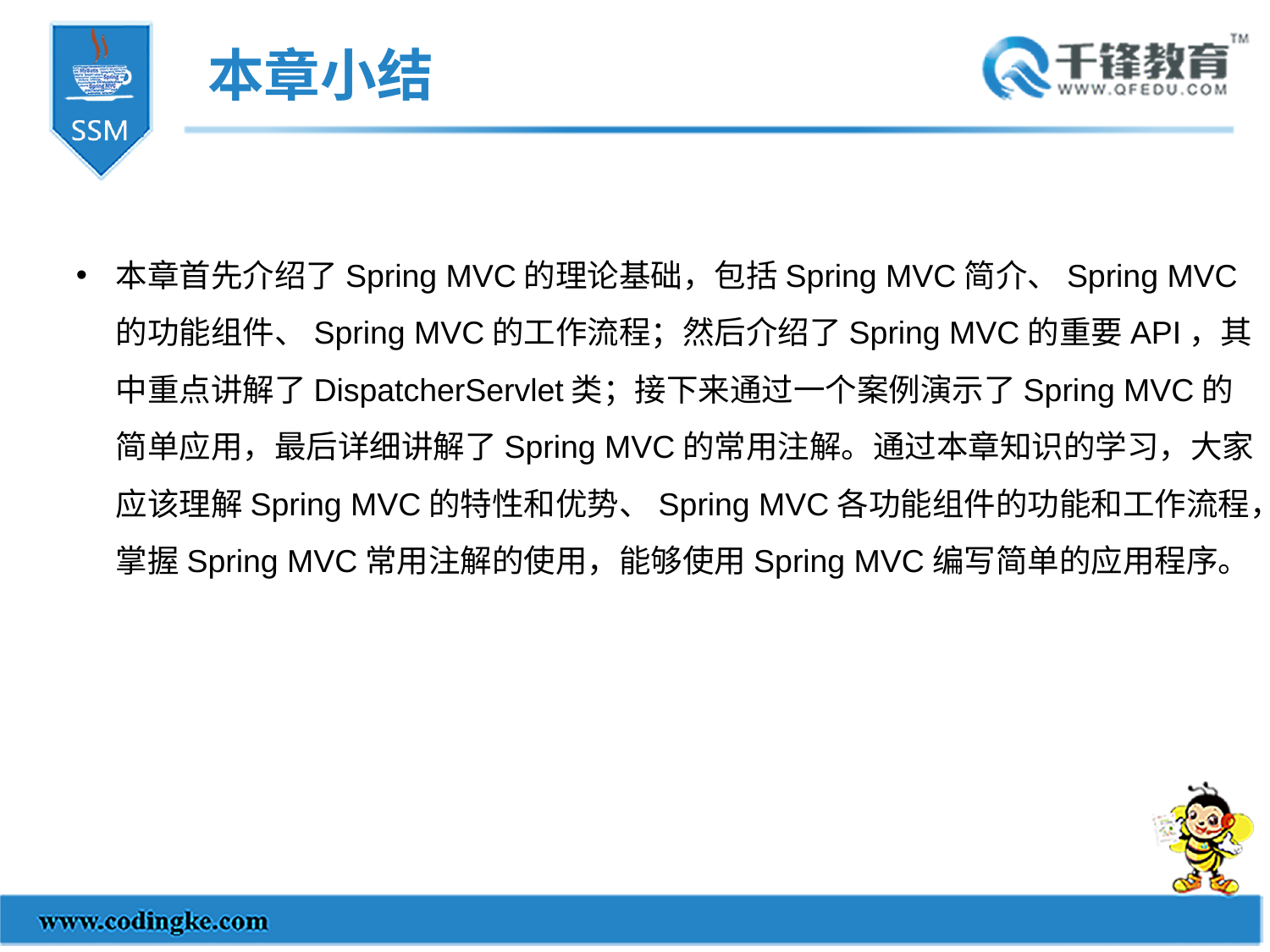

本章小结
本章首先介绍了Spring MVC的理论基础，包括Spring MVC简介、Spring MVC的功能组件、Spring MVC的工作流程；然后介绍了Spring MVC的重要API，其中重点讲解了DispatcherServlet类；接下来通过一个案例演示了Spring MVC的简单应用，最后详细讲解了Spring MVC的常用注解。通过本章知识的学习，大家应该理解Spring MVC的特性和优势、Spring MVC各功能组件的功能和工作流程，掌握Spring MVC常用注解的使用，能够使用Spring MVC编写简单的应用程序。